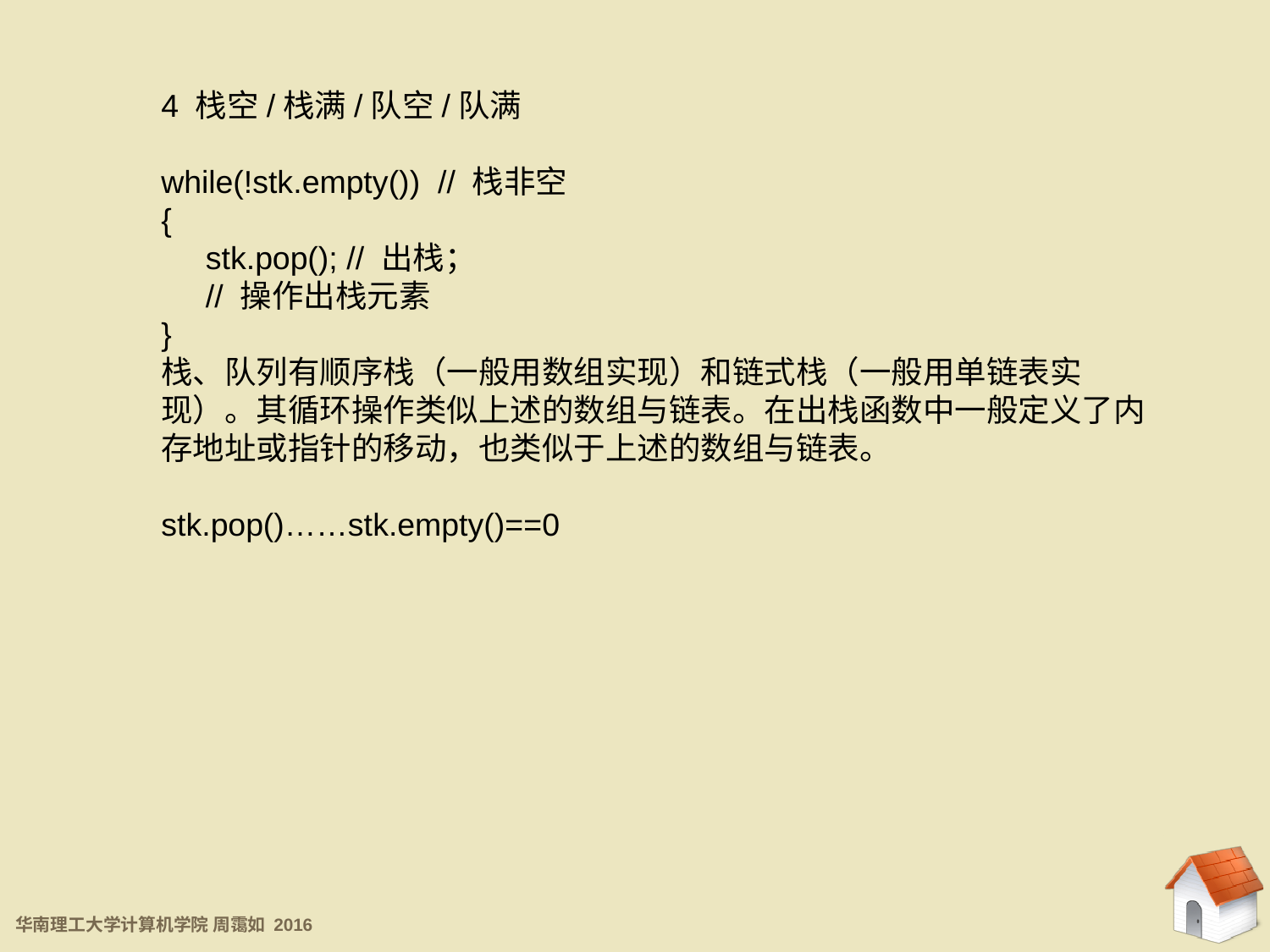

4 栈空/栈满/队空/队满

while(!stk.empty())  // 栈非空
{
     stk.pop(); // 出栈；
     // 操作出栈元素
}
栈、队列有顺序栈（一般用数组实现）和链式栈（一般用单链表实现）。其循环操作类似上述的数组与链表。在出栈函数中一般定义了内存地址或指针的移动，也类似于上述的数组与链表。

stk.pop()……stk.empty()==0